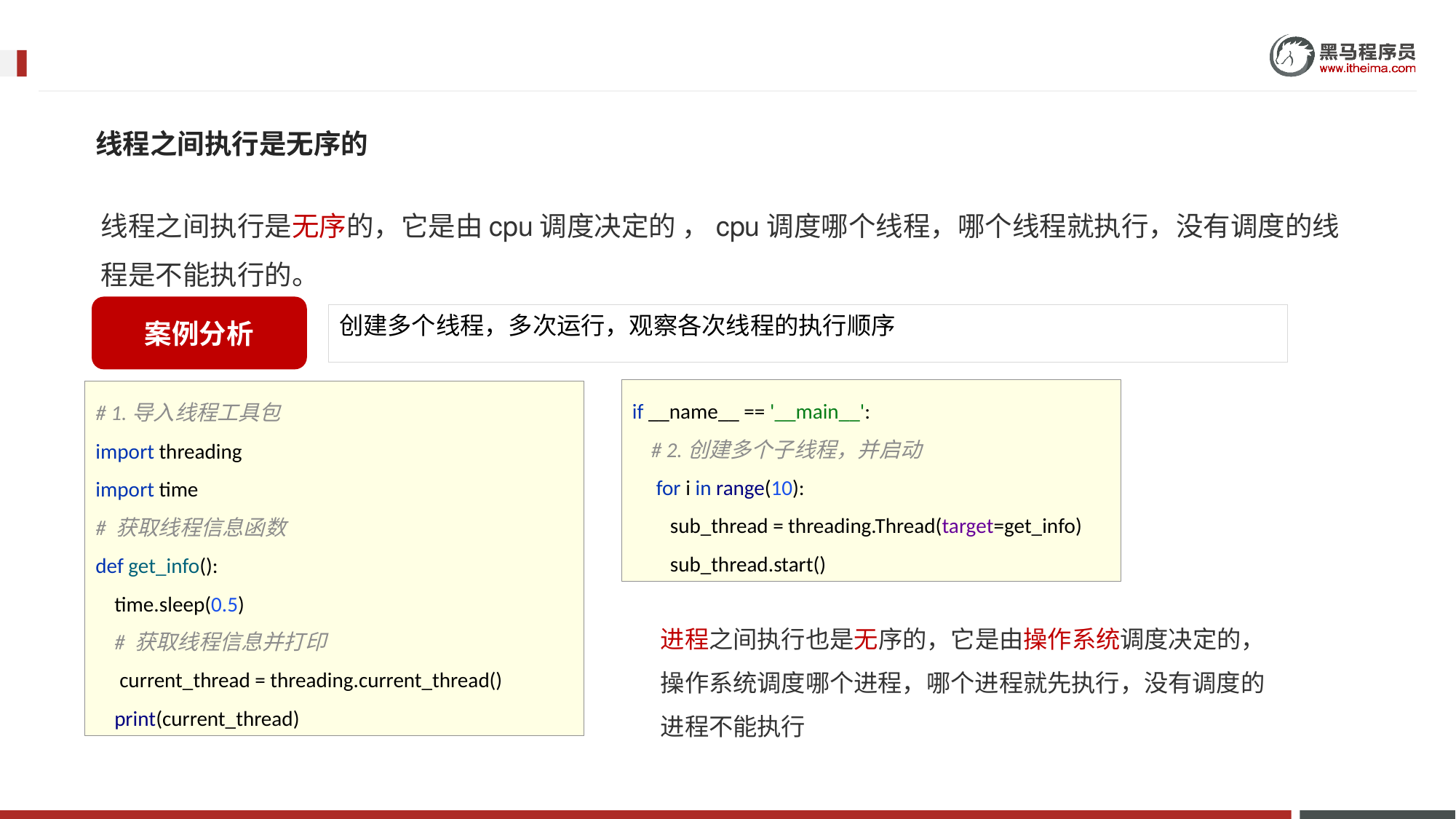

线程之间执行是无序的
线程之间执行是无序的，它是由cpu调度决定的 ，cpu调度哪个线程，哪个线程就执行，没有调度的线程是不能执行的。
案例分析
创建多个线程，多次运行，观察各次线程的执行顺序
if __name__ == '__main__':
    # 2.创建多个子线程，并启动
    for i in range(10):
        sub_thread = threading.Thread(target=get_info)
        sub_thread.start()
# 1.导入线程工具包 import threading import time # 获取线程信息函数 def get_info(): time.sleep(0.5) # 获取线程信息并打印 current_thread = threading.current_thread() print(current_thread)
进程之间执行也是无序的，它是由操作系统调度决定的，操作系统调度哪个进程，哪个进程就先执行，没有调度的进程不能执行